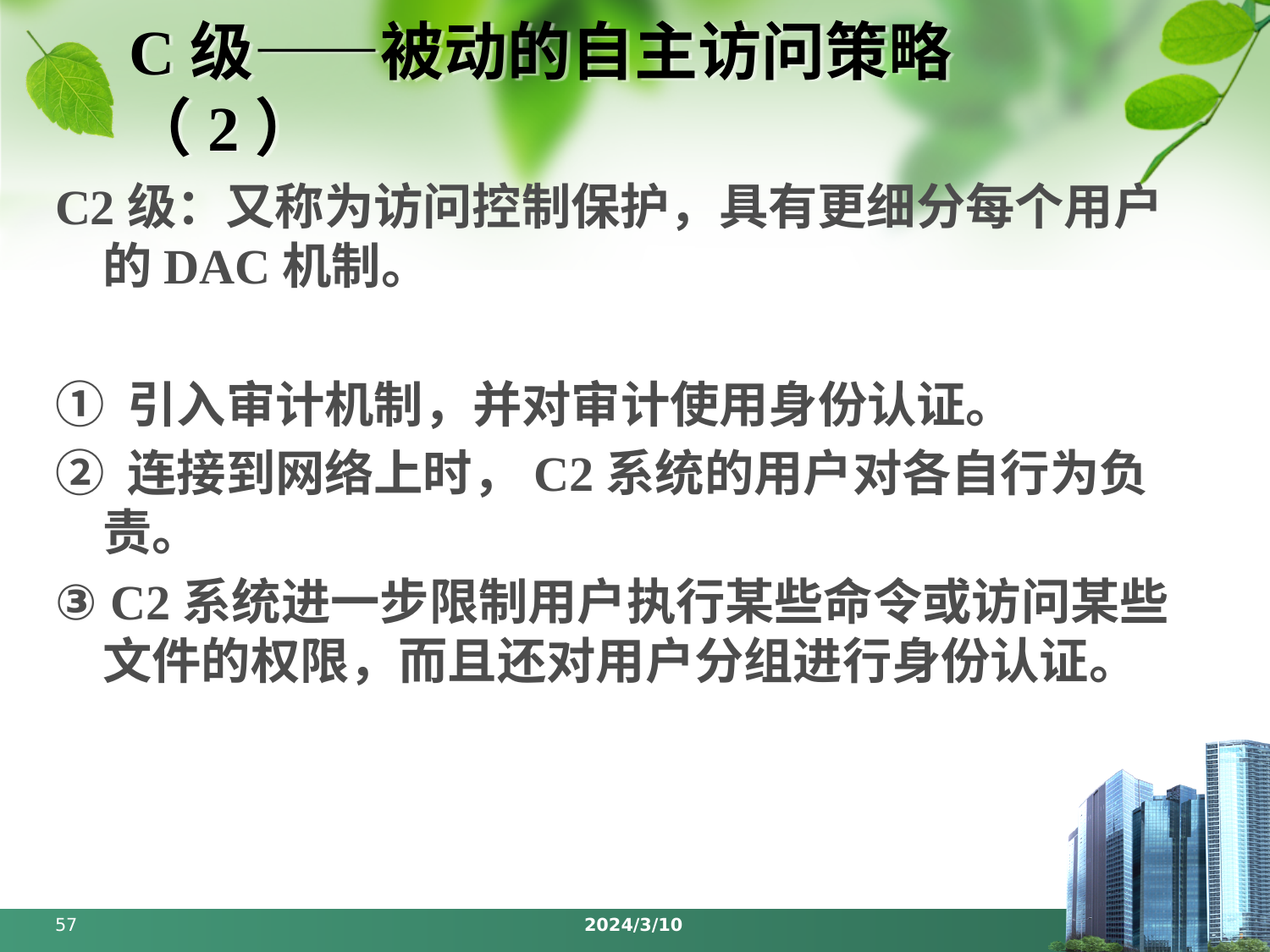

# C级——被动的自主访问策略（2）
C2级：又称为访问控制保护，具有更细分每个用户的DAC机制。

① 引入审计机制，并对审计使用身份认证。
② 连接到网络上时，C2系统的用户对各自行为负责。
③ C2系统进一步限制用户执行某些命令或访问某些文件的权限，而且还对用户分组进行身份认证。
57
2024/3/10